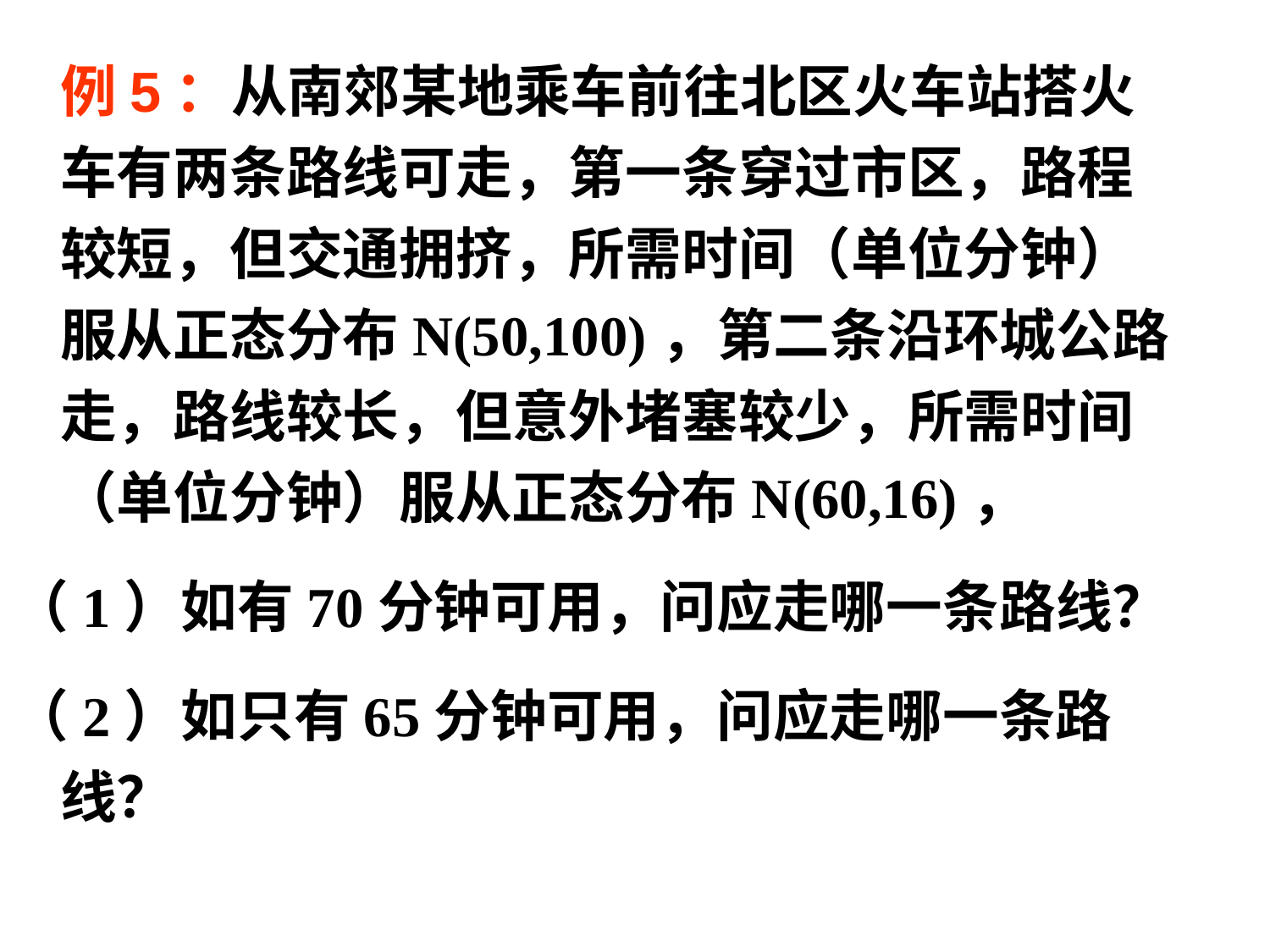

例5：从南郊某地乘车前往北区火车站搭火车有两条路线可走，第一条穿过市区，路程较短，但交通拥挤，所需时间（单位分钟）服从正态分布N(50,100)，第二条沿环城公路走，路线较长，但意外堵塞较少，所需时间（单位分钟）服从正态分布N(60,16)，
（1）如有70分钟可用，问应走哪一条路线？
（2）如只有65分钟可用，问应走哪一条路线？